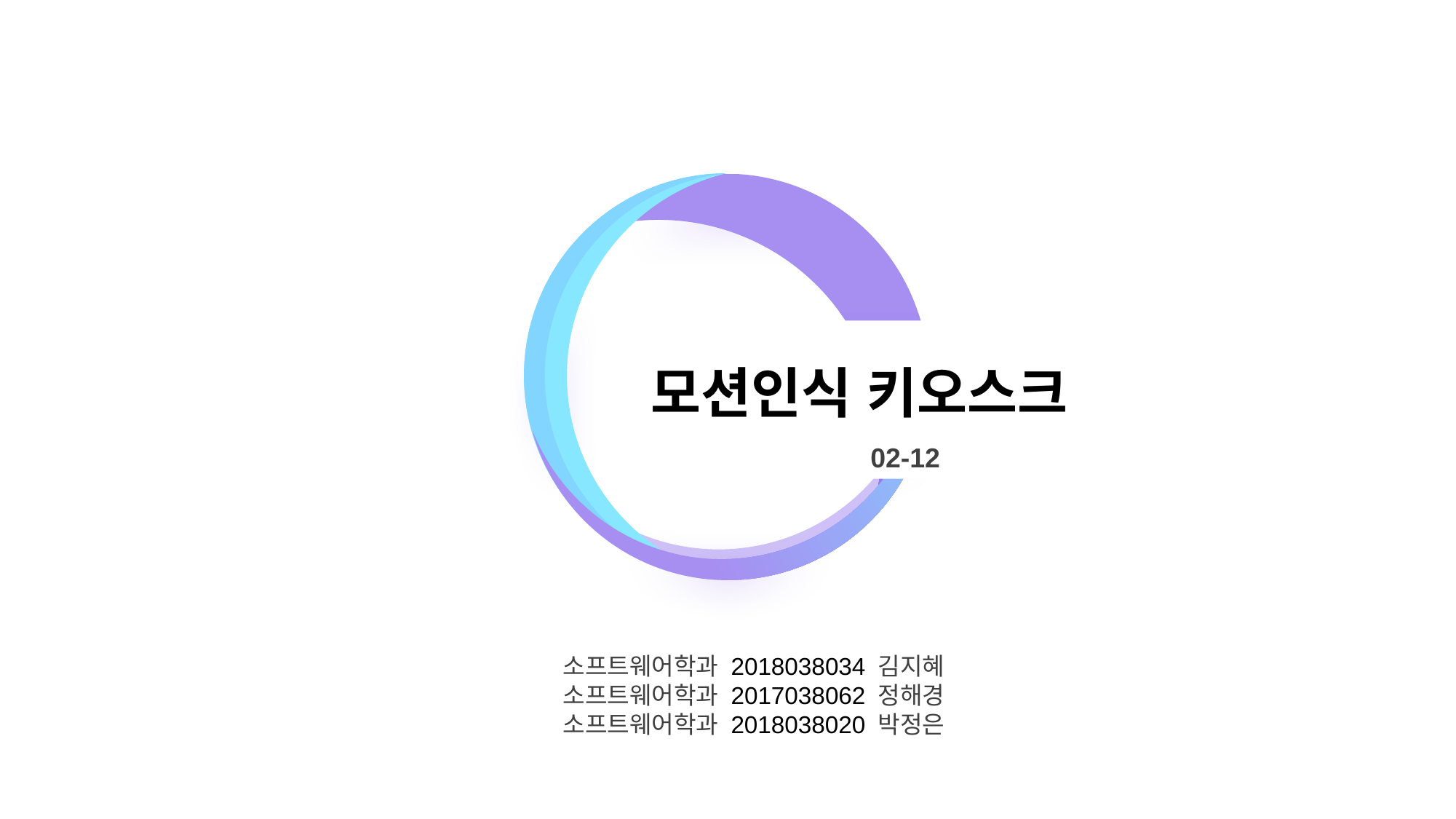

모션인식 키오스크
02-12
소프트웨어학과 2018038034 김지혜
소프트웨어학과 2017038062 정해경
소프트웨어학과 2018038020 박정은